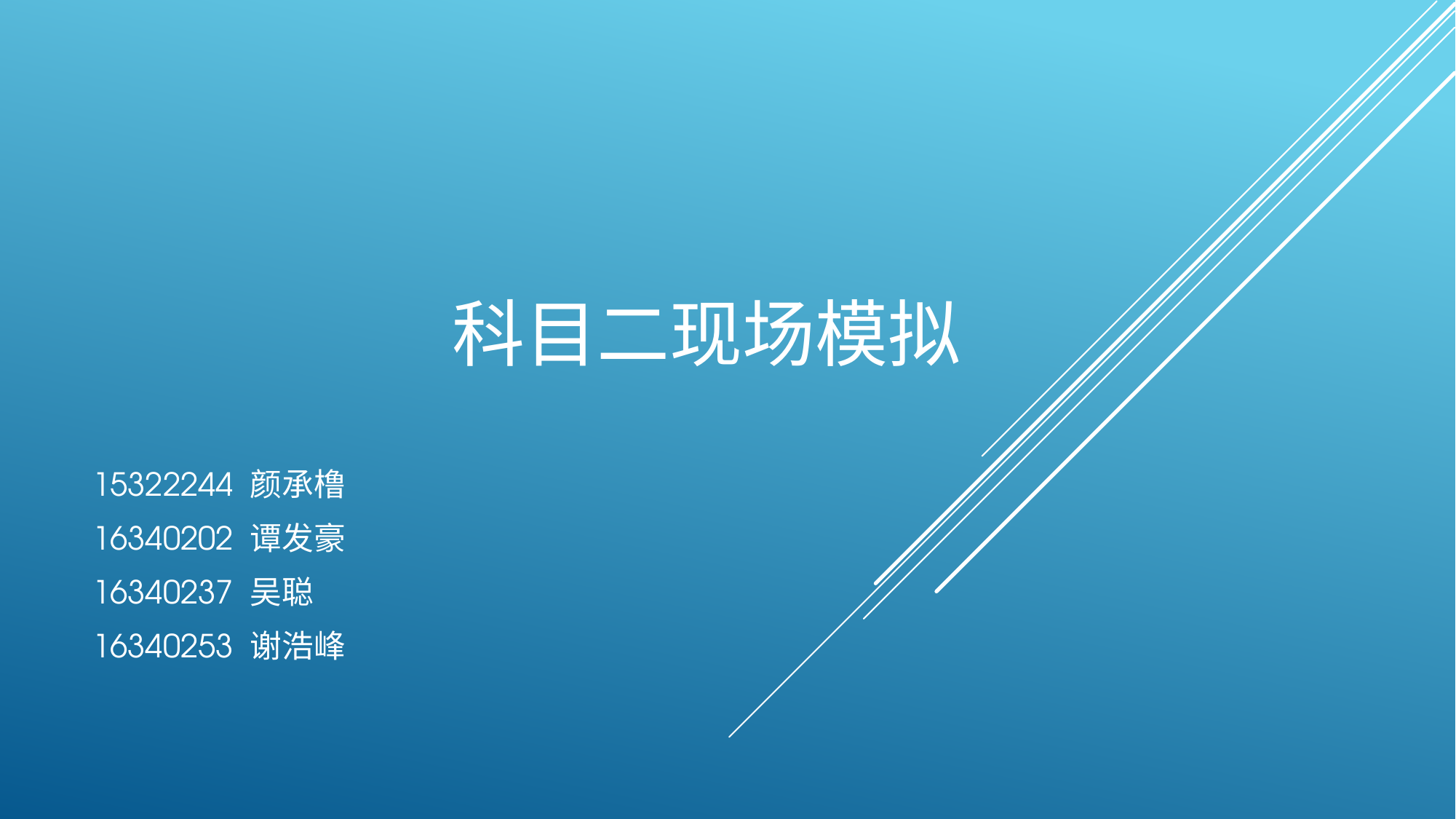

# 科目二现场模拟
15322244 颜承橹
16340202 谭发豪
16340237 吴聪
16340253 谢浩峰